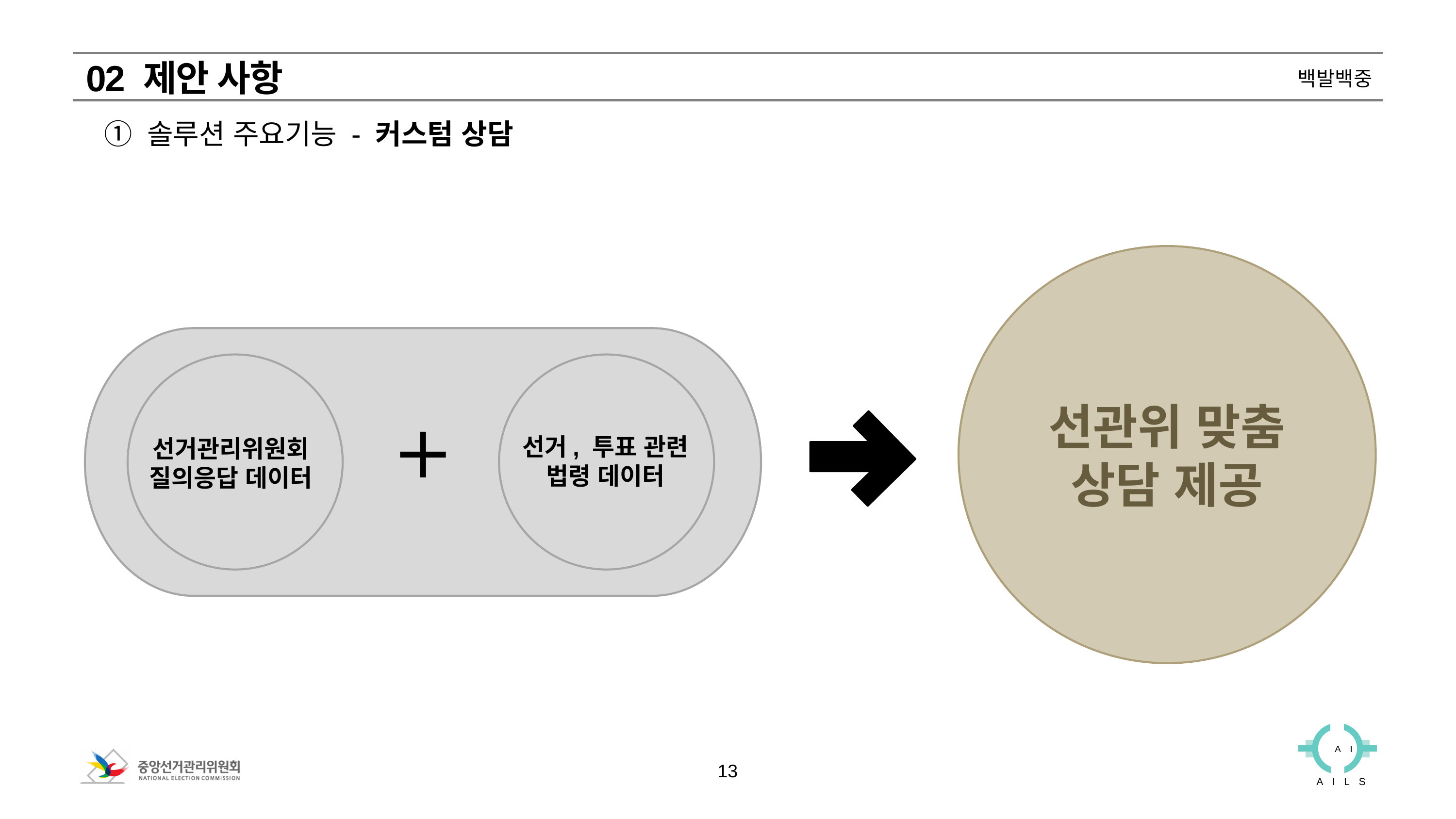

02 제안 사항
① 솔루션 주요기능 - 커스텀 상담
선관위 맞춤
상담 제공

선거관리위원회
질의응답 데이터

선거, 투표 관련
법령 데이터

13